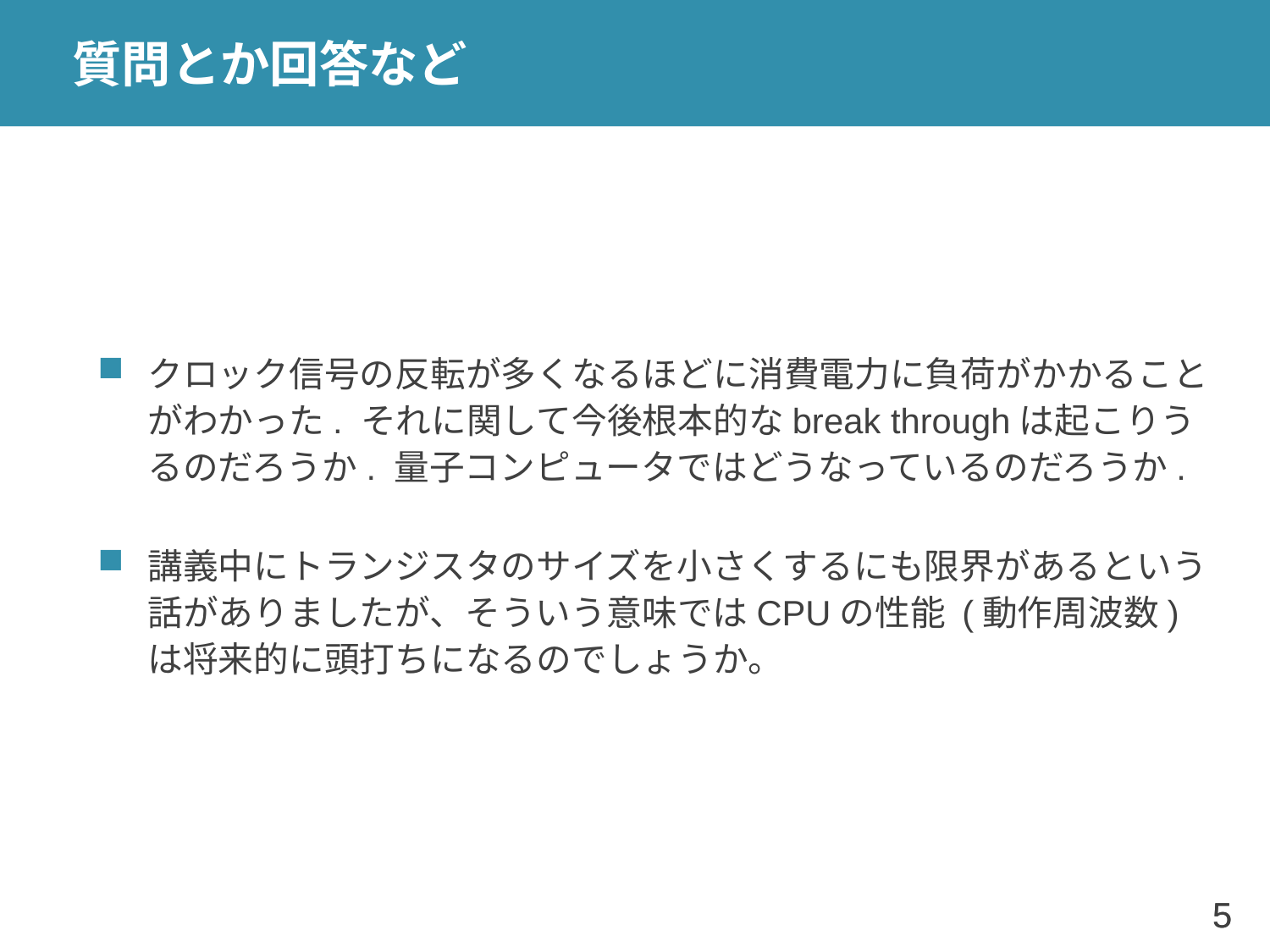

# 質問とか回答など
クロック信号の反転が多くなるほどに消費電力に負荷がかかることがわかった. それに関して今後根本的なbreak throughは起こりうるのだろうか. 量子コンピュータではどうなっているのだろうか.
講義中にトランジスタのサイズを小さくするにも限界があるという話がありましたが、そういう意味ではCPUの性能 (動作周波数)は将来的に頭打ちになるのでしょうか。